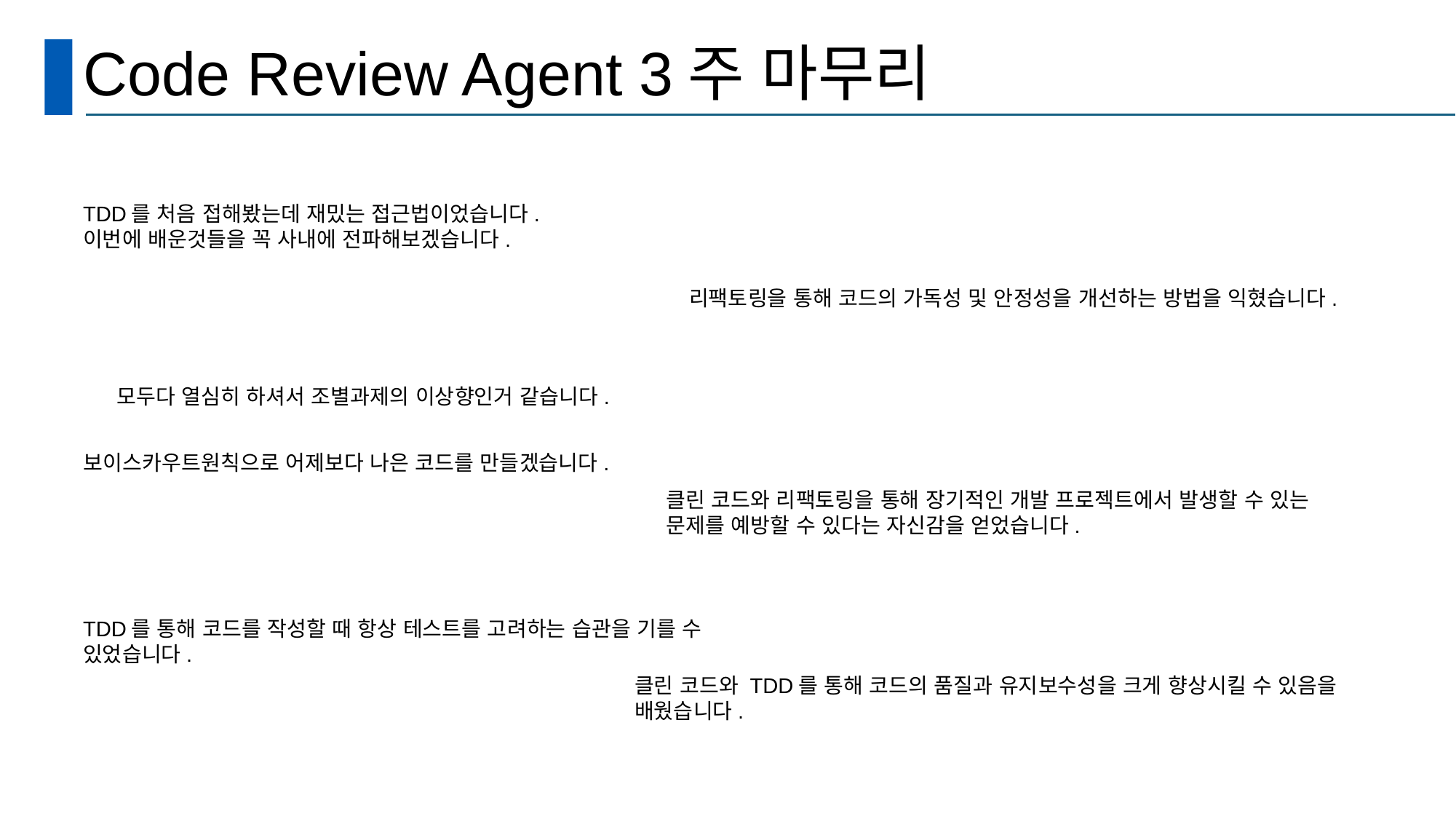

# Code Review Agent 3주 마무리
TDD를 처음 접해봤는데 재밌는 접근법이었습니다.
이번에 배운것들을 꼭 사내에 전파해보겠습니다.
리팩토링을 통해 코드의 가독성 및 안정성을 개선하는 방법을 익혔습니다.
모두다 열심히 하셔서 조별과제의 이상향인거 같습니다.
보이스카우트원칙으로 어제보다 나은 코드를 만들겠습니다.
클린 코드와 리팩토링을 통해 장기적인 개발 프로젝트에서 발생할 수 있는 문제를 예방할 수 있다는 자신감을 얻었습니다.
TDD를 통해 코드를 작성할 때 항상 테스트를 고려하는 습관을 기를 수 있었습니다.
클린 코드와 TDD를 통해 코드의 품질과 유지보수성을 크게 향상시킬 수 있음을 배웠습니다.